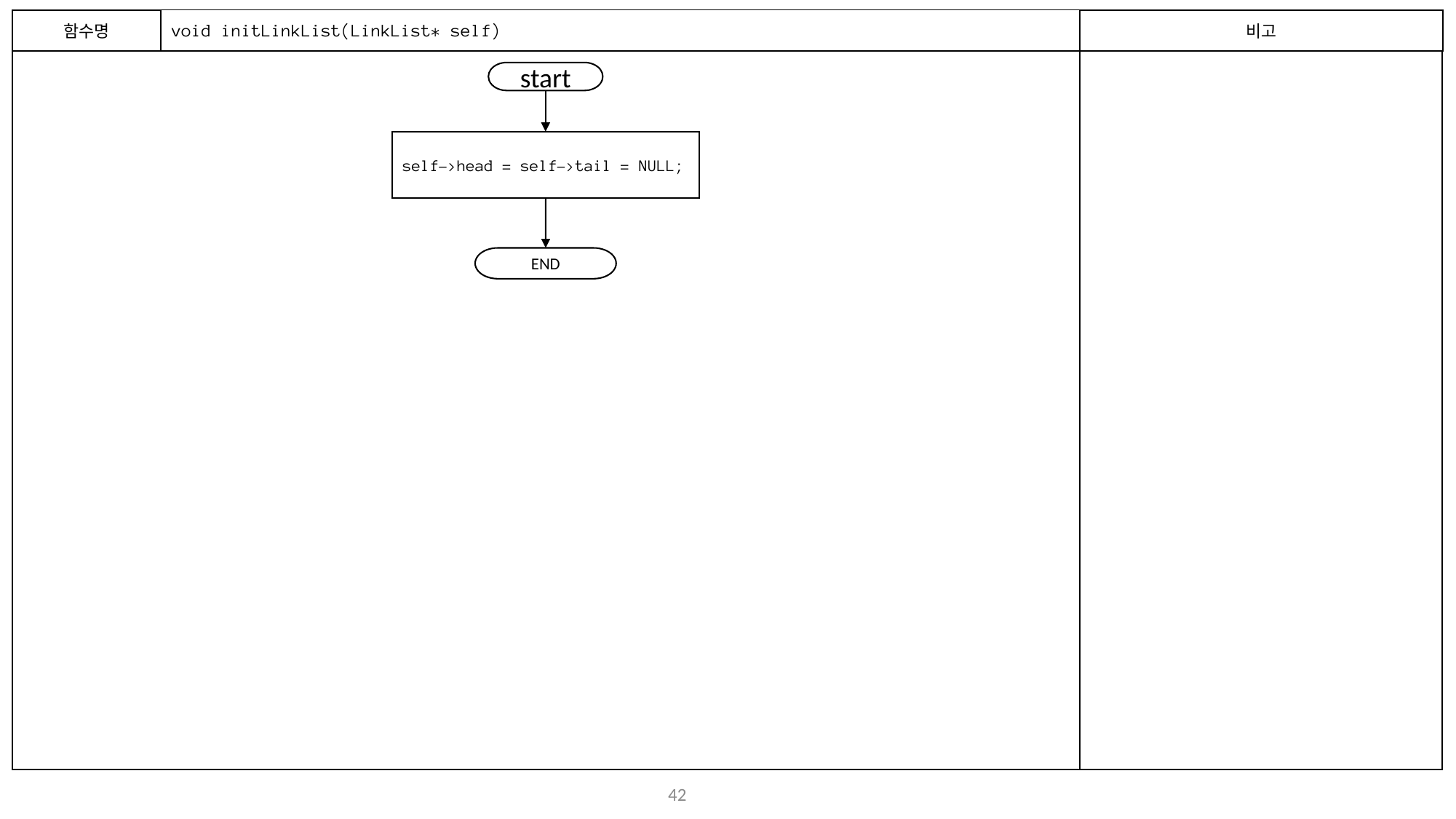

함수명
# void initLinkList(LinkList* self)
비고

start
self->head = self->tail = NULL;
END
42